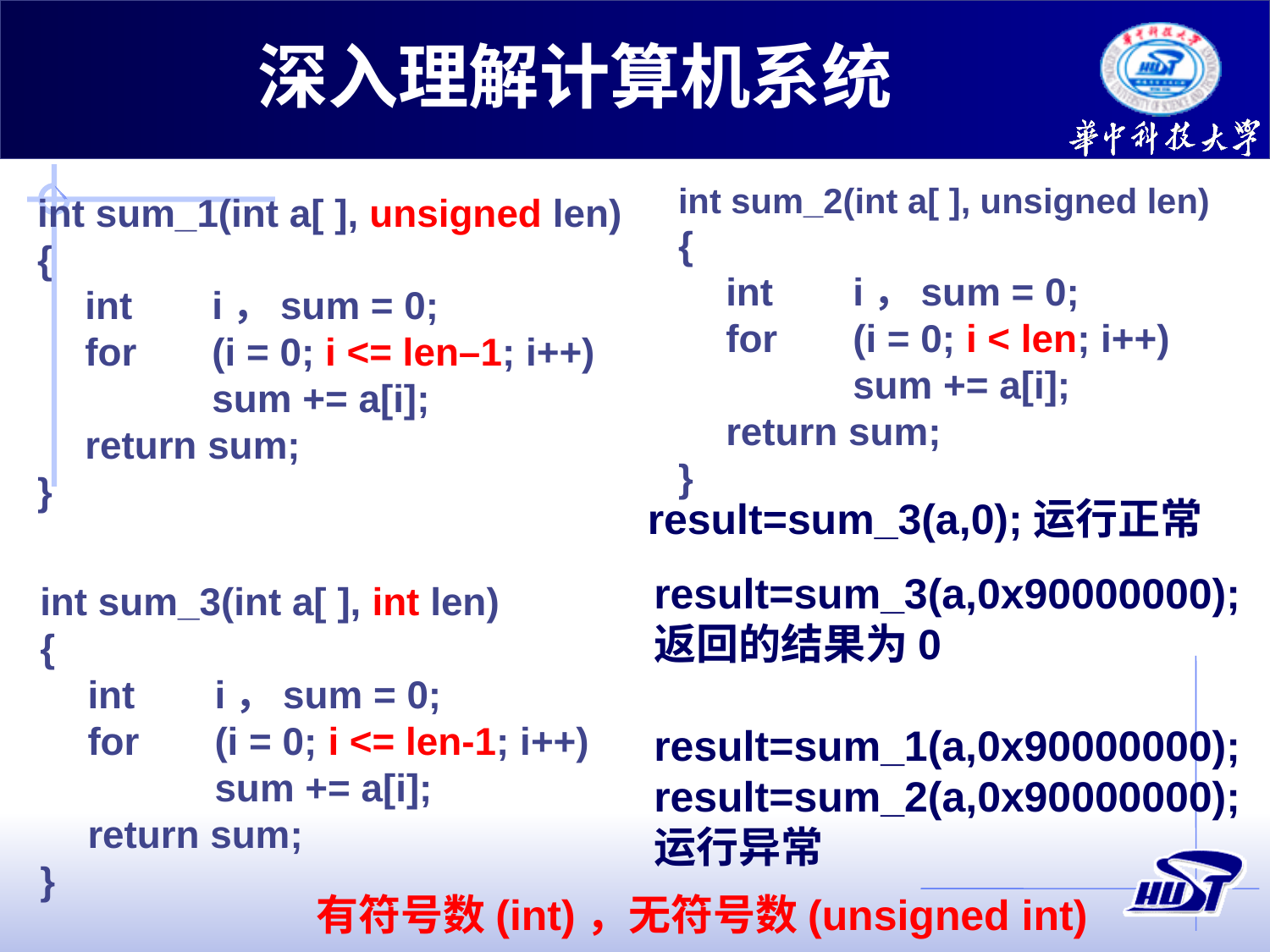

深入理解计算机系统
int sum_2(int a[ ], unsigned len)
{
	int 	i，sum = 0;
	for	(i = 0; i < len; i++)
      	sum += a[i];
	return sum;
}
int sum_1(int a[ ], unsigned len)
{
	int 	i，sum = 0;
	for	(i = 0; i <= len–1; i++)
      	sum += a[i];
	return sum;
}
result=sum_3(a,0);运行正常
result=sum_3(a,0x90000000);
返回的结果为0

result=sum_1(a,0x90000000);
result=sum_2(a,0x90000000);
运行异常
int sum_3(int a[ ], int len)
{
	int 	i，sum = 0;
	for	(i = 0; i <= len-1; i++)
      	sum += a[i];
	return sum;
}
有符号数(int)，无符号数(unsigned int)